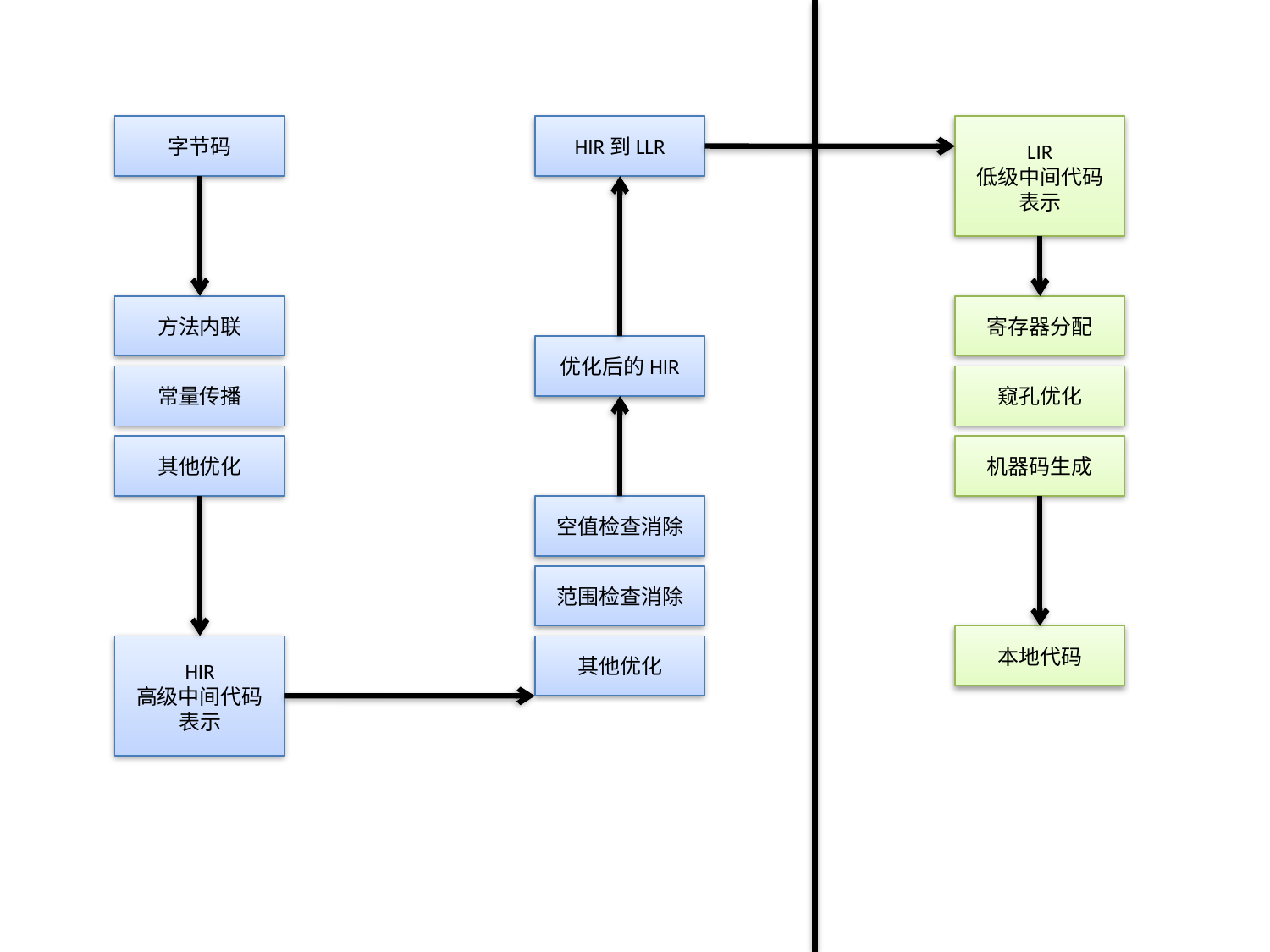

字节码
HIR到LLR
LIR
低级中间代码表示
方法内联
寄存器分配
优化后的HIR
常量传播
窥孔优化
其他优化
机器码生成
空值检查消除
范围检查消除
本地代码
HIR
高级中间代码表示
其他优化